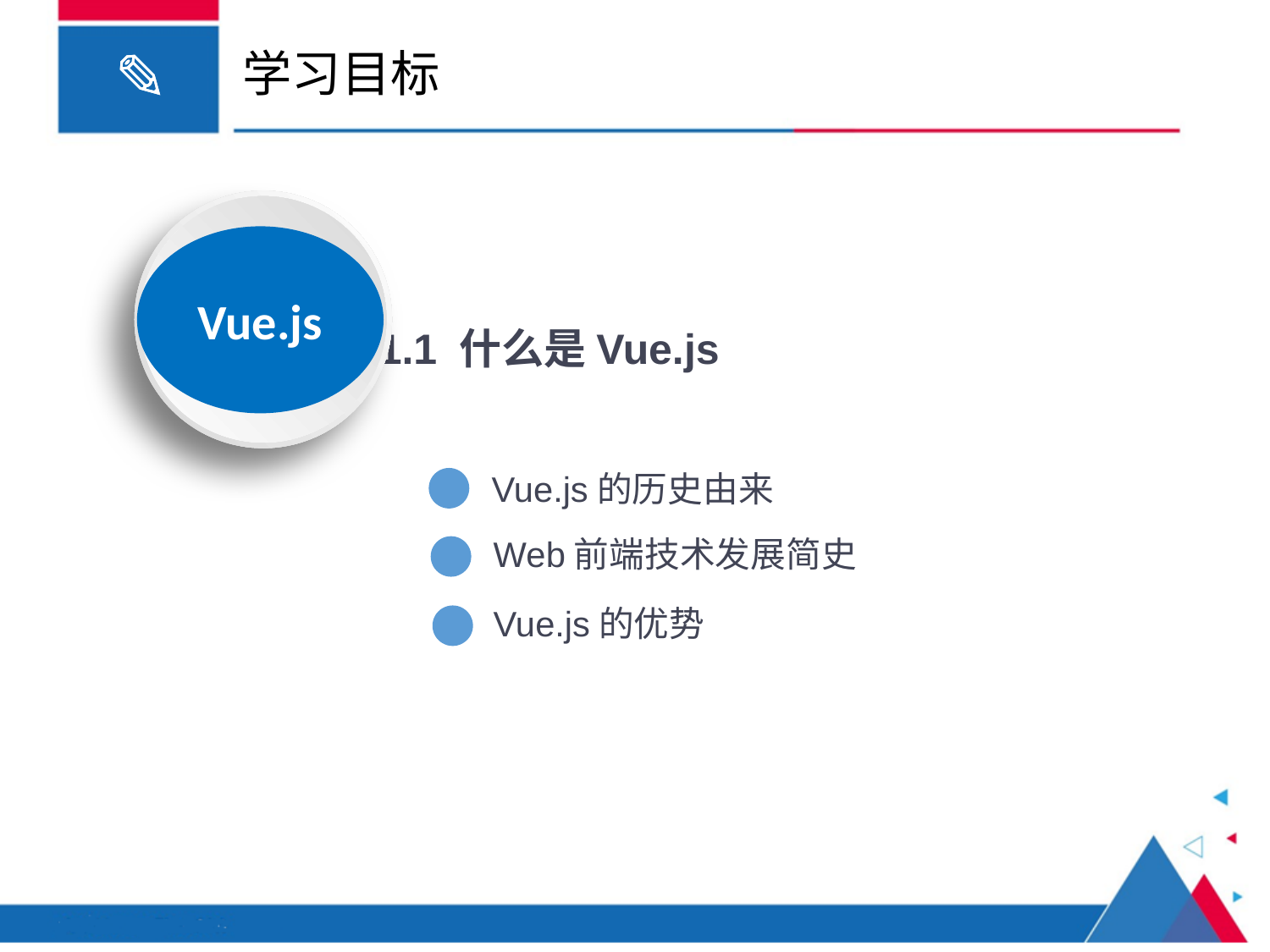

# 学习目标

Vue.js
1.1 什么是Vue.js
Vue.js的历史由来

Web前端技术发展简史

Vue.js的优势